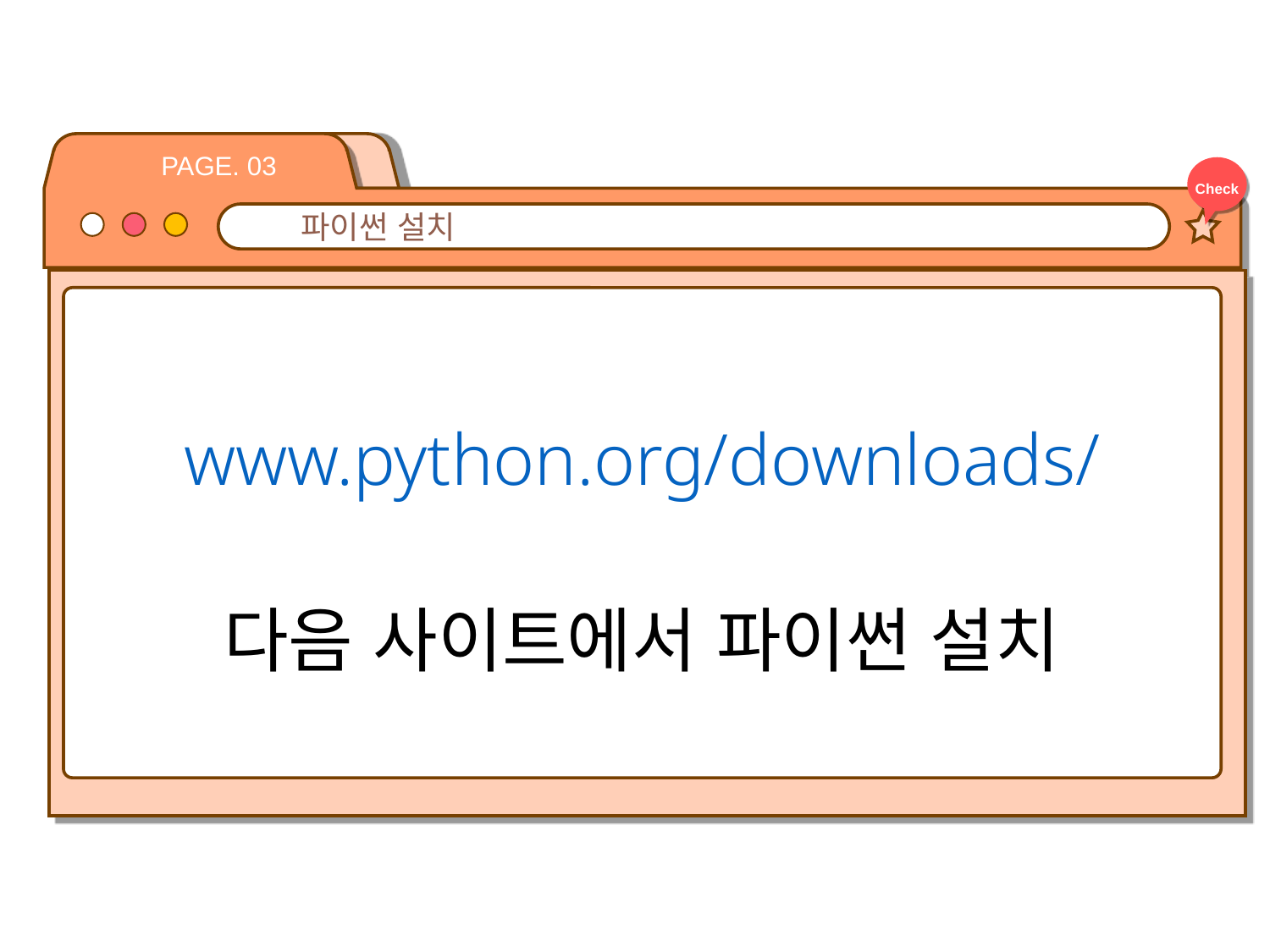

PAGE. 03
Check
파이썬 설치

www.python.org/downloads/

다음 사이트에서 파이썬 설치